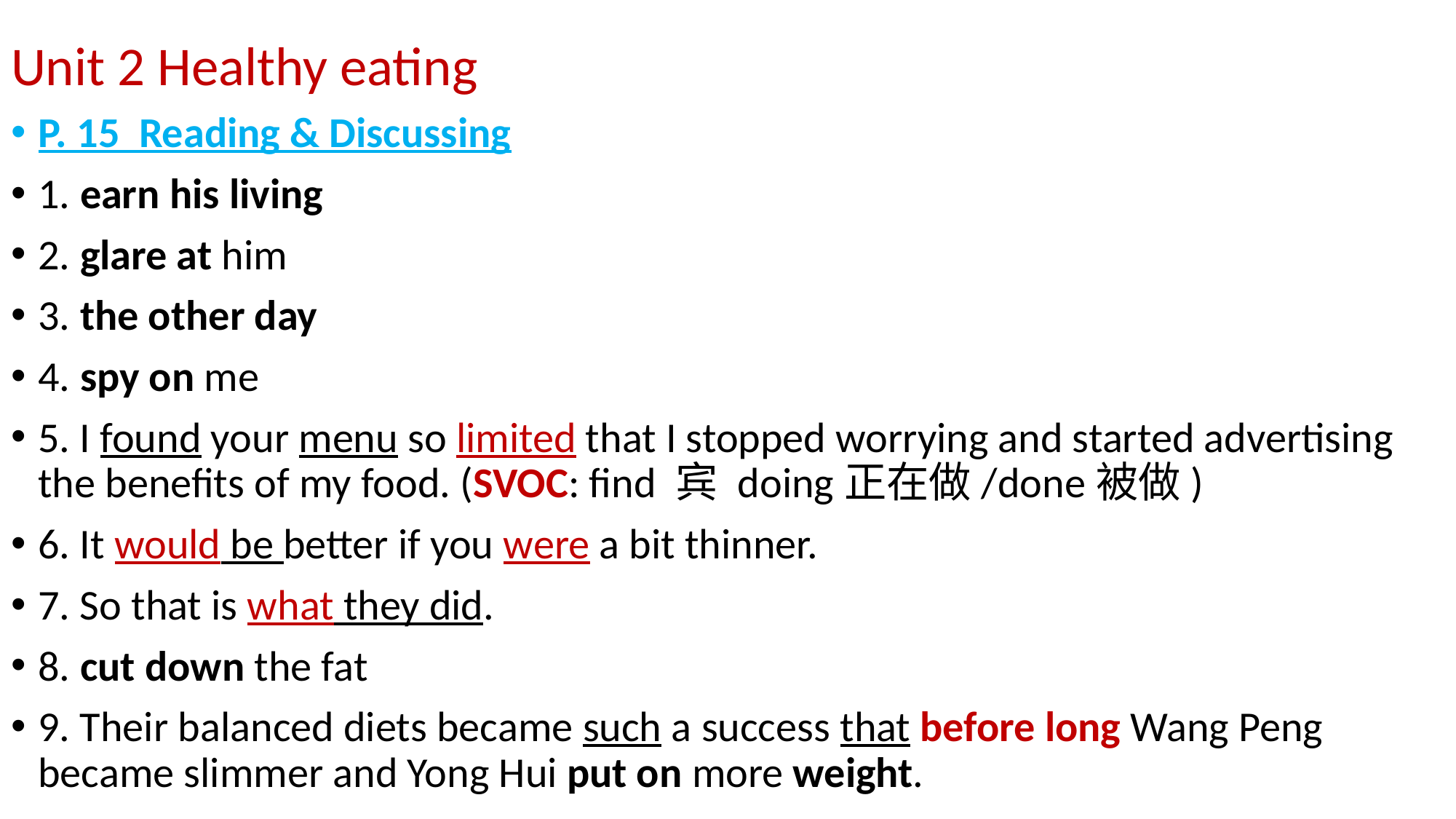

# Unit 2 Healthy eating
P. 15  Reading & Discussing
1. earn his living
2. glare at him
3. the other day
4. spy on me
5. I found your menu so limited that I stopped worrying and started advertising the benefits of my food. (SVOC: find 宾 doing正在做/done被做)
6. It would be better if you were a bit thinner.
7. So that is what they did.
8. cut down the fat
9. Their balanced diets became such a success that before long Wang Peng became slimmer and Yong Hui put on more weight.